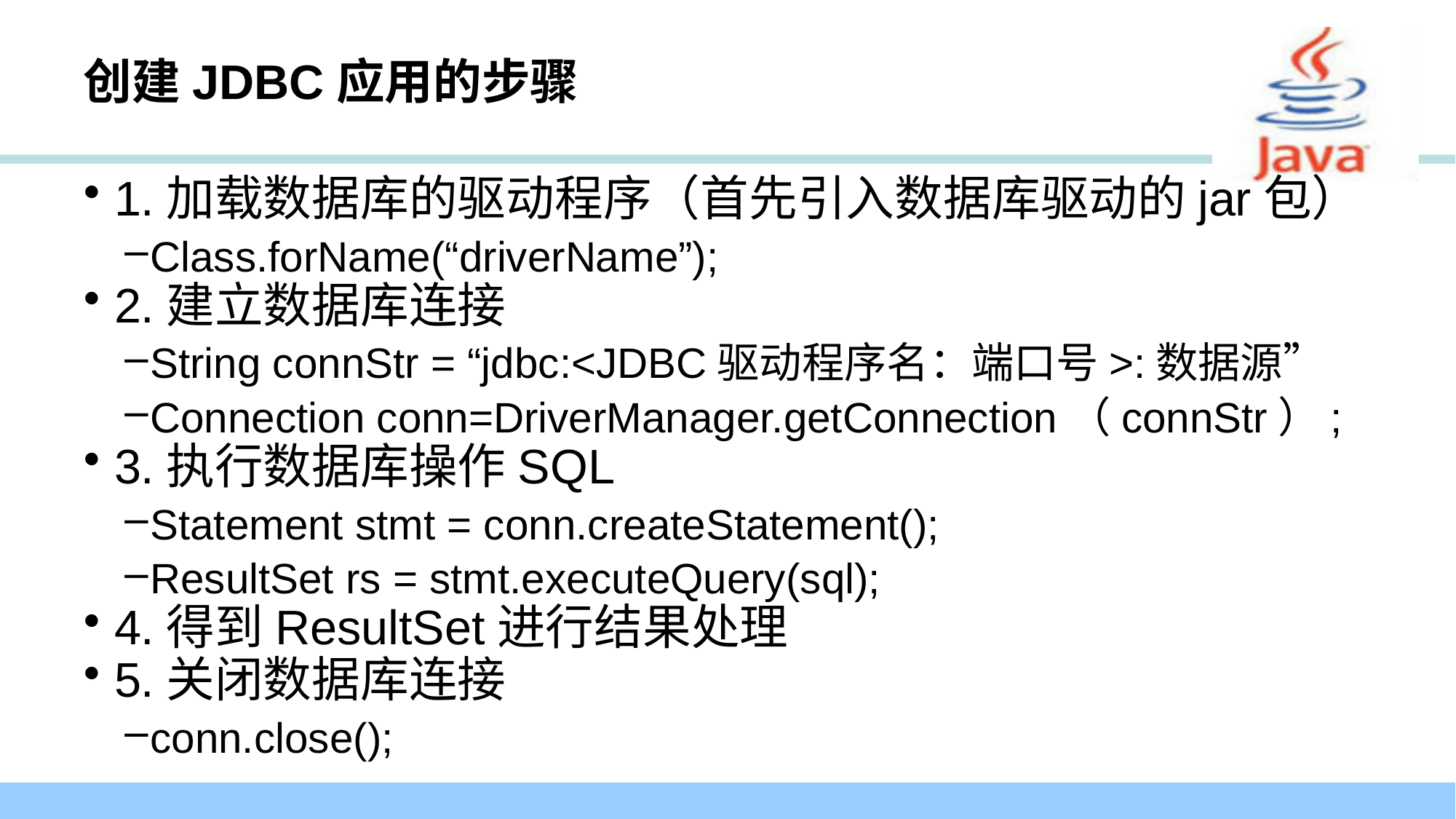

# 创建JDBC应用的步骤
1.加载数据库的驱动程序（首先引入数据库驱动的jar包）
Class.forName(“driverName”);
2.建立数据库连接
String connStr = “jdbc:<JDBC驱动程序名：端口号>:数据源”
Connection conn=DriverManager.getConnection（connStr）;
3.执行数据库操作SQL
Statement stmt = conn.createStatement();
ResultSet rs = stmt.executeQuery(sql);
4.得到ResultSet进行结果处理
5.关闭数据库连接
conn.close();